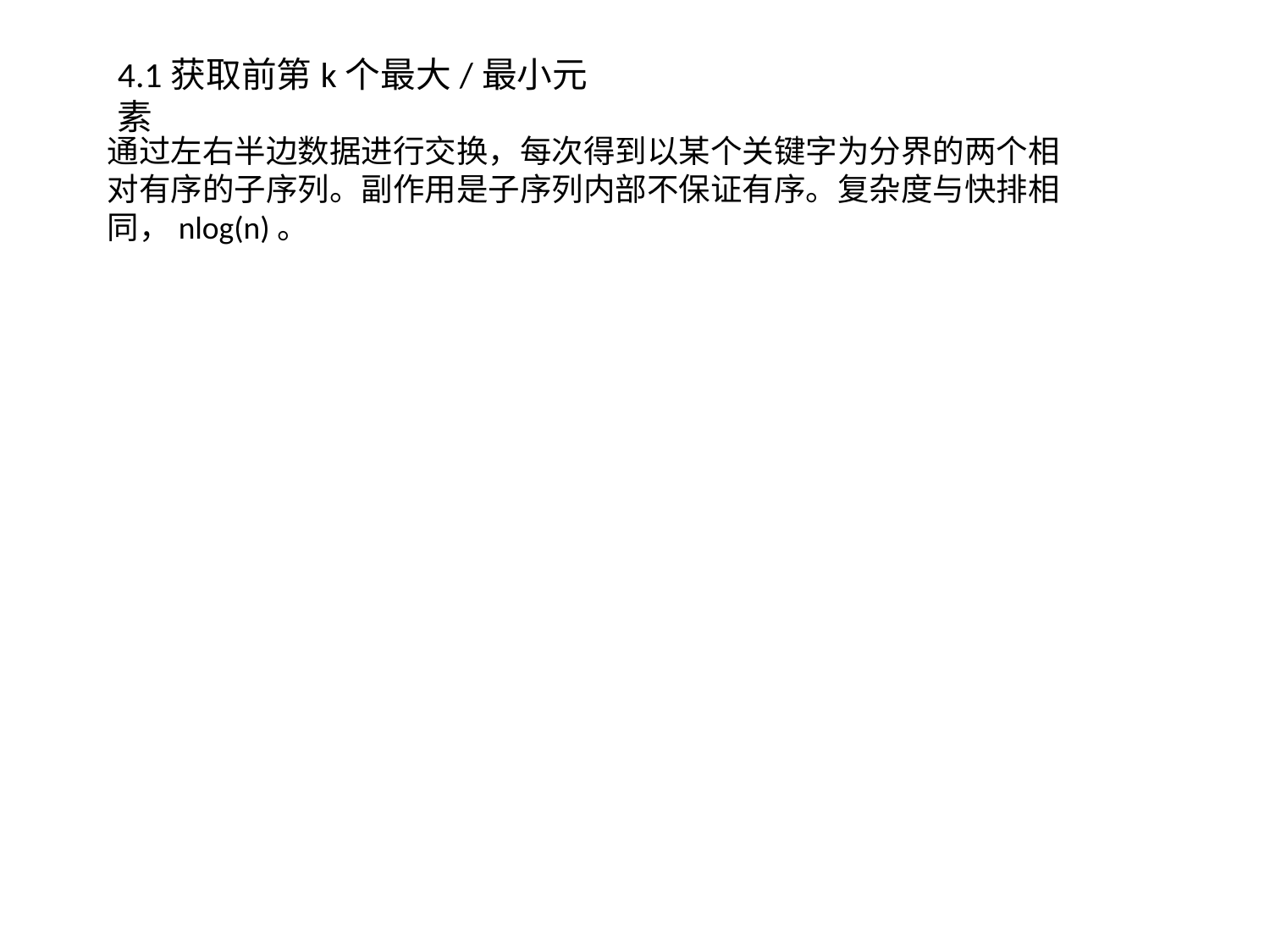

4.1获取前第k个最大/最小元素
通过左右半边数据进行交换，每次得到以某个关键字为分界的两个相对有序的子序列。副作用是子序列内部不保证有序。复杂度与快排相同，nlog(n)。